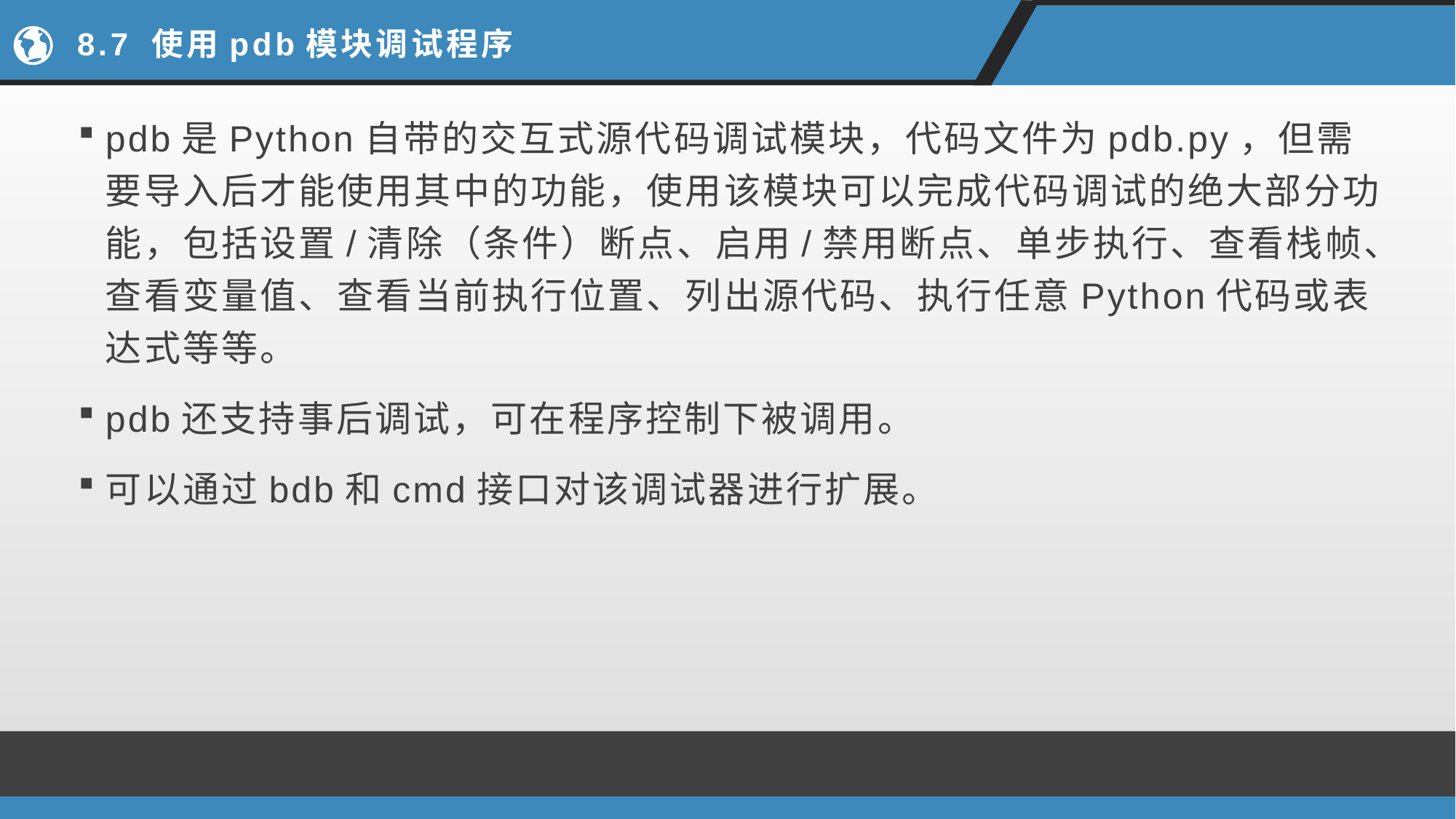

# 8.7 使用pdb模块调试程序

pdb是Python自带的交互式源代码调试模块，代码文件为pdb.py，但需要导入后才能使用其中的功能，使用该模块可以完成代码调试的绝大部分功能，包括设置/清除（条件）断点、启用/禁用断点、单步执行、查看栈帧、查看变量值、查看当前执行位置、列出源代码、执行任意Python代码或表达式等等。
pdb还支持事后调试，可在程序控制下被调用。
可以通过bdb和cmd接口对该调试器进行扩展。